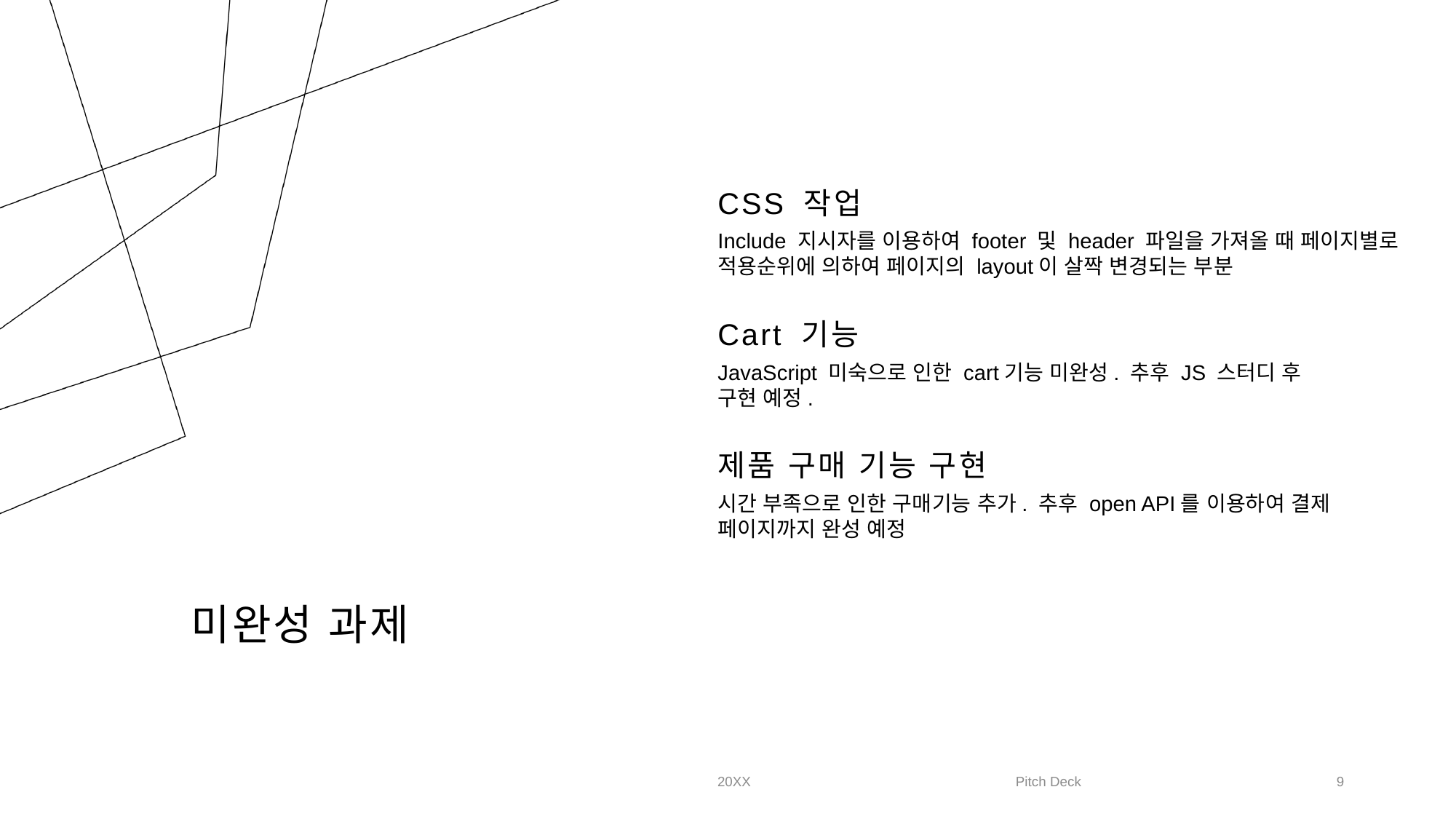

CSS 작업
Include 지시자를 이용하여 footer 및 header 파일을 가져올 때 페이지별로 적용순위에 의하여 페이지의 layout이 살짝 변경되는 부분
Cart 기능
JavaScript 미숙으로 인한 cart기능 미완성. 추후 JS 스터디 후 구현 예정.
제품 구매 기능 구현
시간 부족으로 인한 구매기능 추가. 추후 open API를 이용하여 결제 페이지까지 완성 예정
# 미완성 과제
20XX
Pitch Deck
9